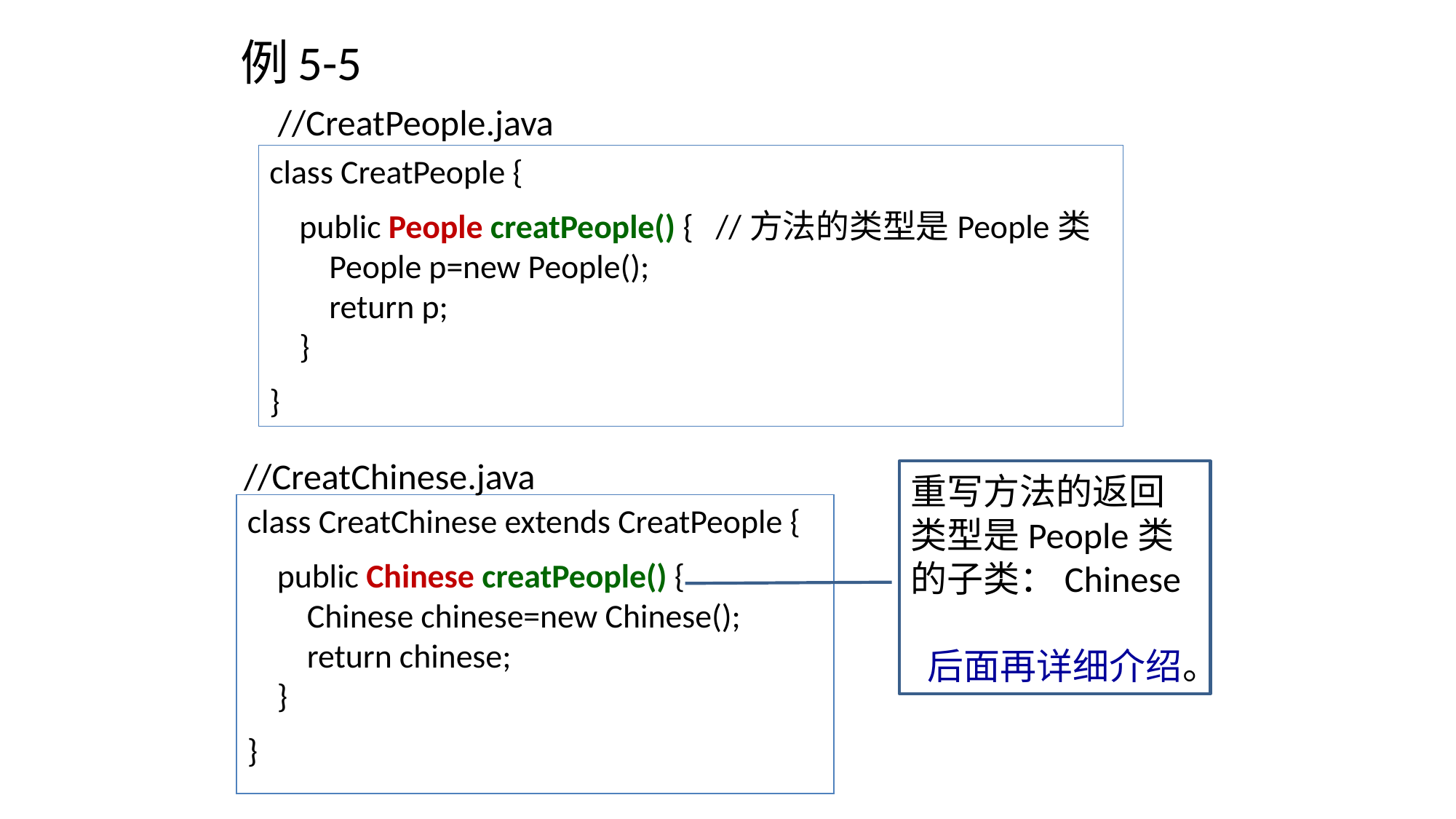

# 例5-5
//CreatPeople.java
class CreatPeople {

    public People creatPeople() {   //方法的类型是People类
        People p=new People();
        return p;
    }

}
//CreatChinese.java
重写方法的返回类型是People类的子类：Chinese

后面再详细介绍。
class CreatChinese extends CreatPeople {

    public Chinese creatPeople() {
        Chinese chinese=new Chinese();
        return chinese;
    }

}
37